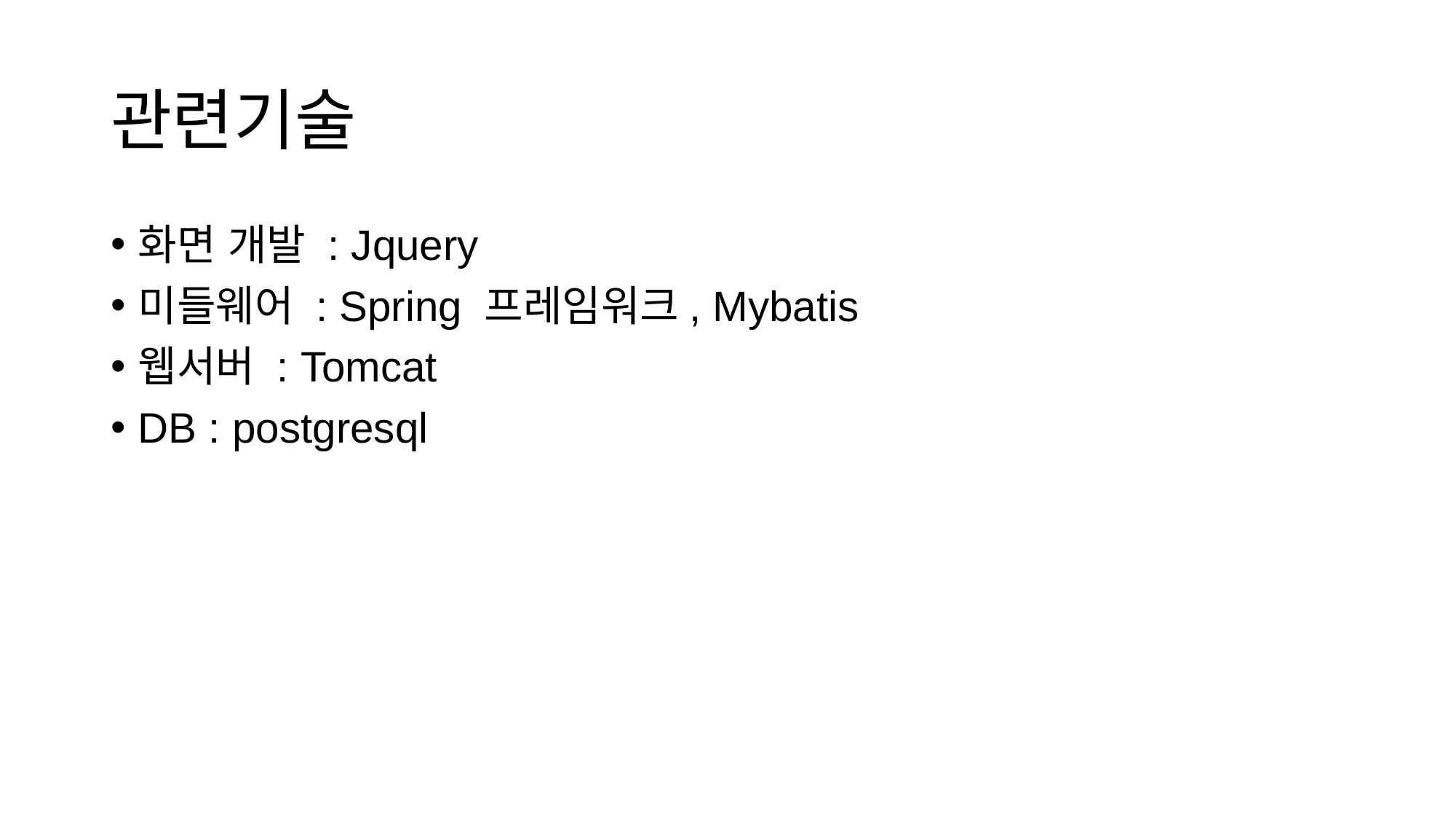

# 관련기술
화면 개발 : Jquery
미들웨어 : Spring 프레임워크, Mybatis
웹서버 : Tomcat
DB : postgresql